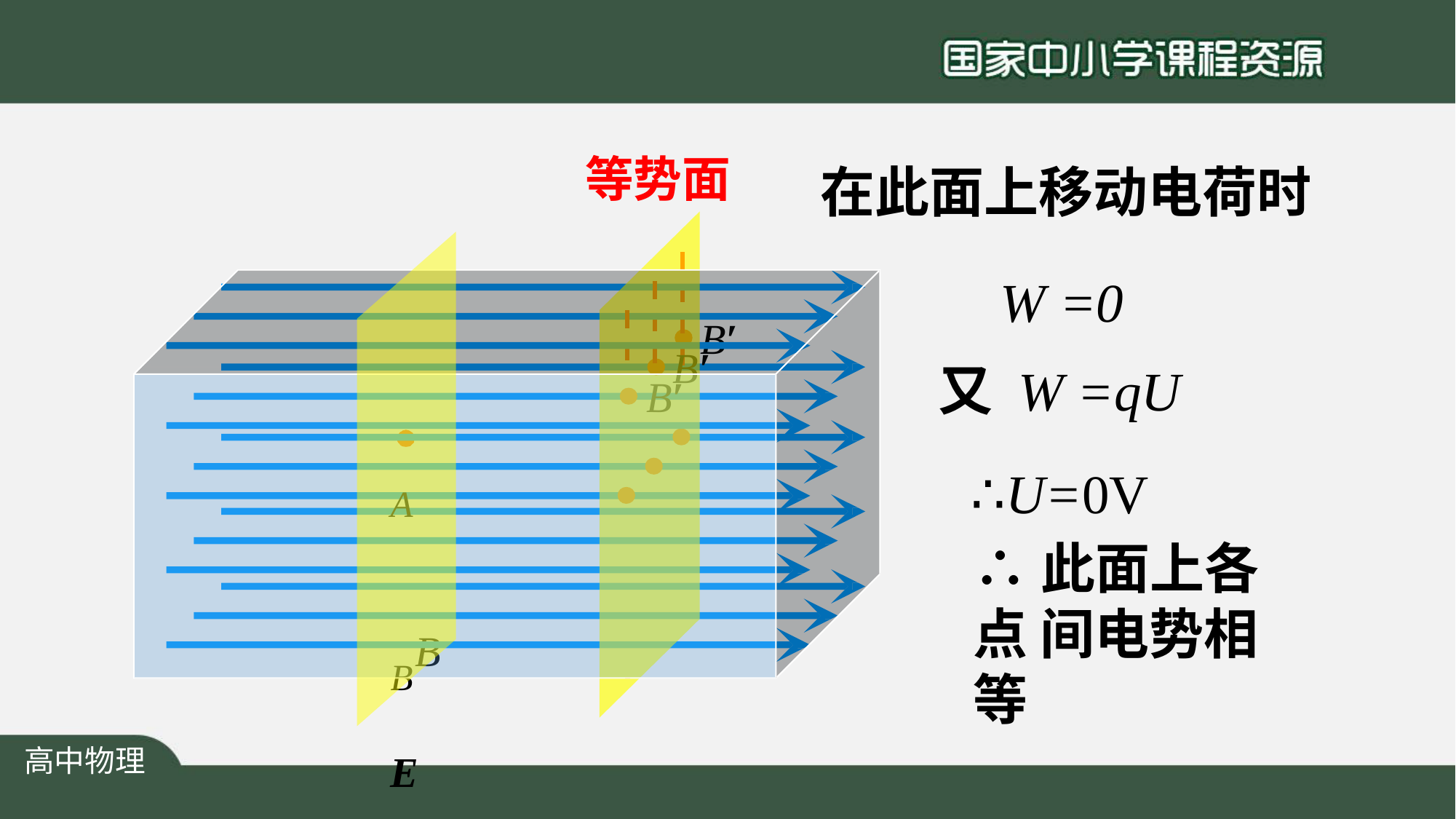

等势面
# 在此面上移动电荷时

W =0
又 W =qU
∴U=0V
∴此面上各点 间电势相等

B′

B′

B′
A	BB
E	B

高中物理